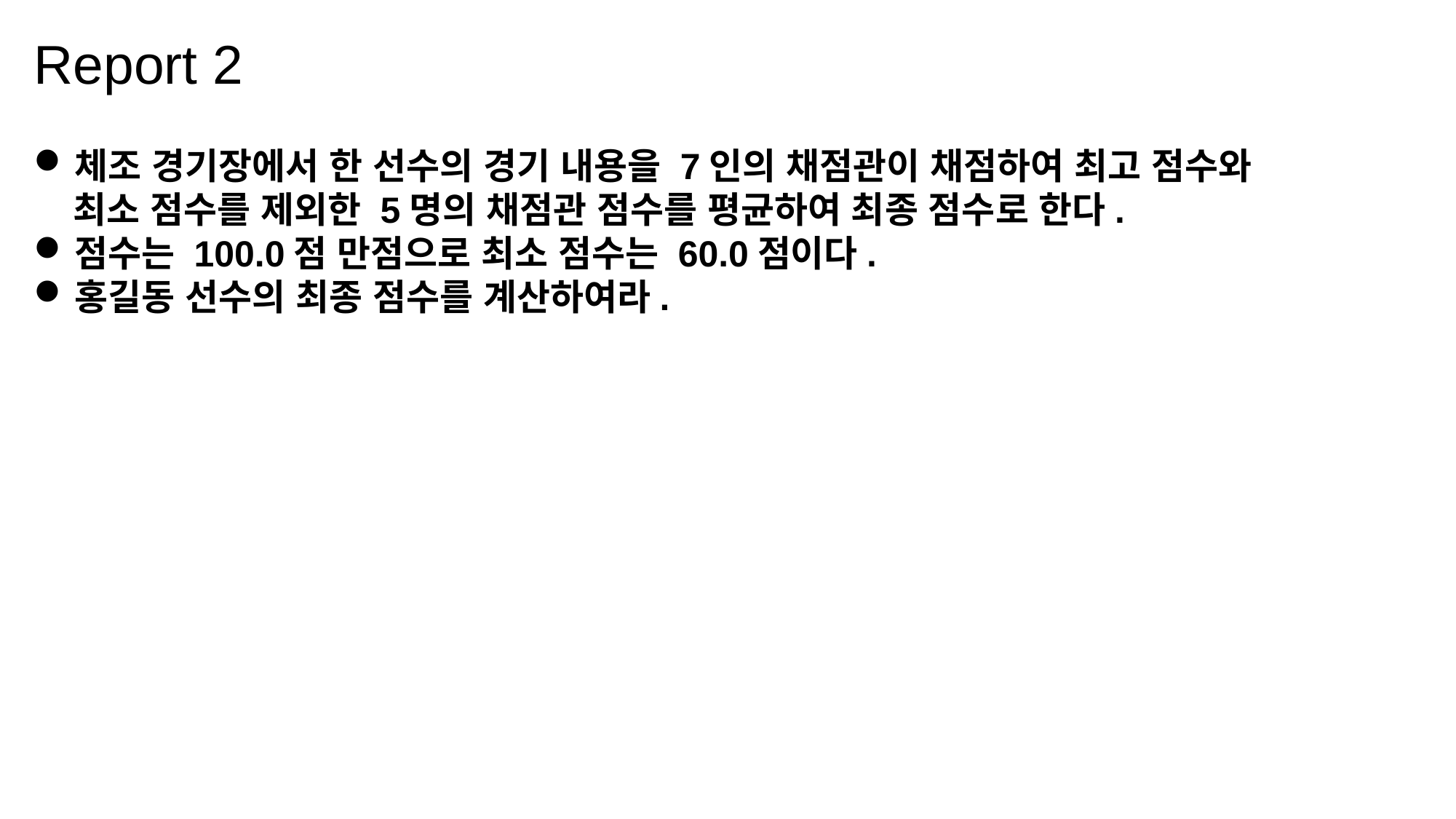

Report 2
체조 경기장에서 한 선수의 경기 내용을 7인의 채점관이 채점하여 최고 점수와
   최소 점수를 제외한 5명의 채점관 점수를 평균하여 최종 점수로 한다.
점수는 100.0점 만점으로 최소 점수는 60.0점이다.
홍길동 선수의 최종 점수를 계산하여라.